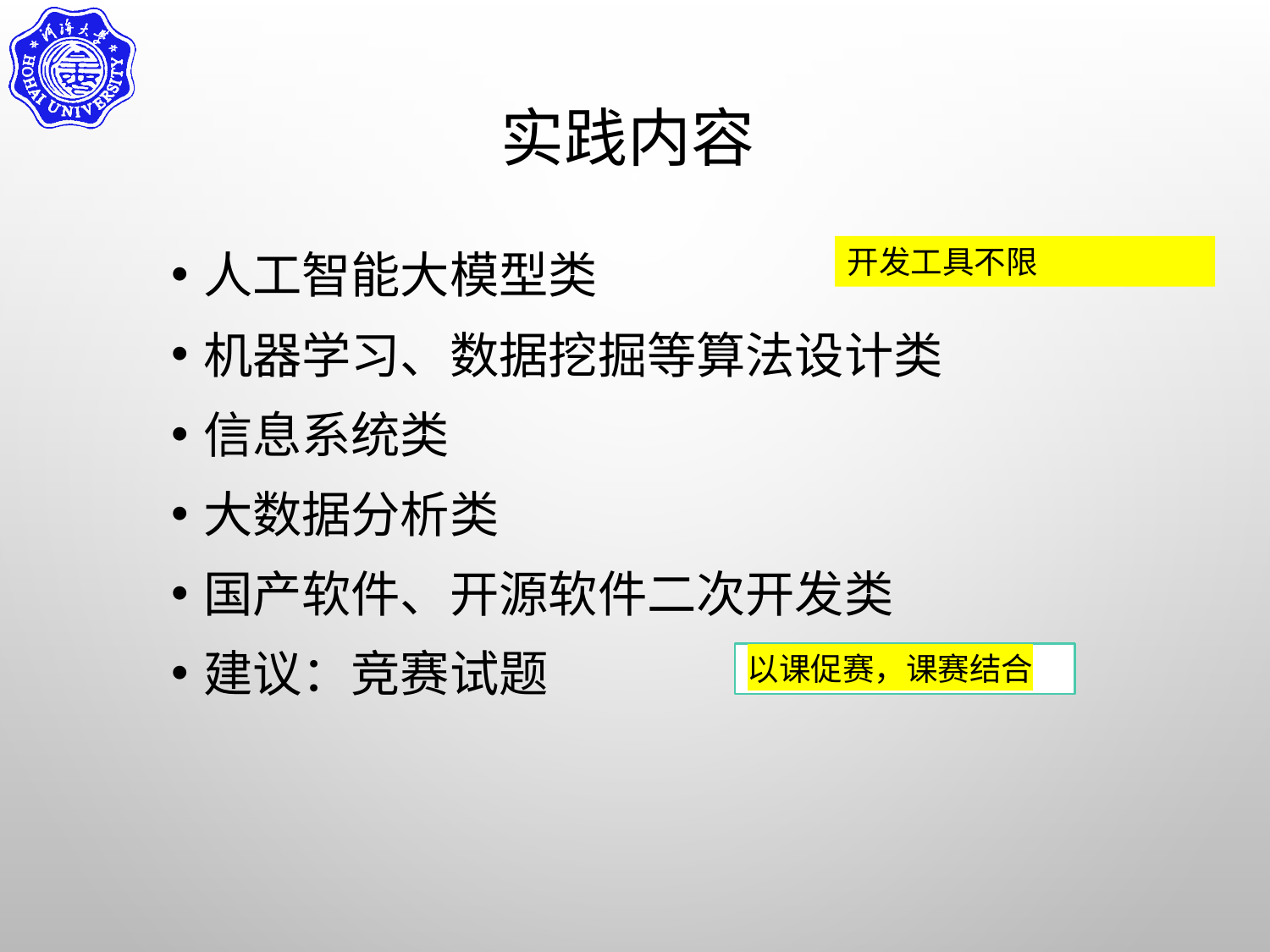

# 实践内容
人工智能大模型类
机器学习、数据挖掘等算法设计类
信息系统类
大数据分析类
国产软件、开源软件二次开发类
建议：竞赛试题

开发工具不限
以课促赛，课赛结合